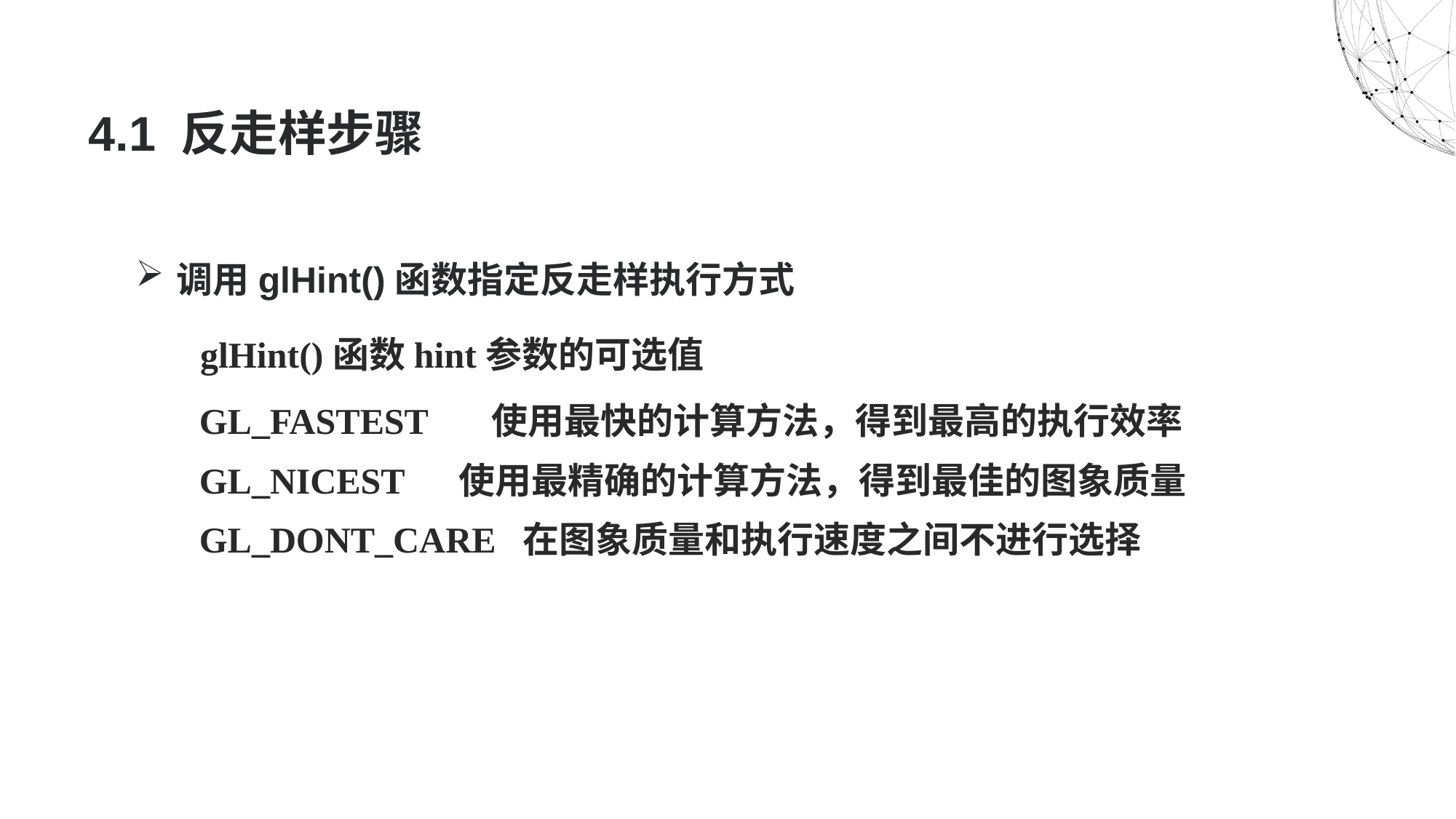

# 4.1 反走样步骤
调用glHint()函数指定反走样执行方式
glHint()函数hint参数的可选值
GL_FASTEST      使用最快的计算方法，得到最高的执行效率
GL_NICEST     使用最精确的计算方法，得到最佳的图象质量
GL_DONT_CARE  在图象质量和执行速度之间不进行选择